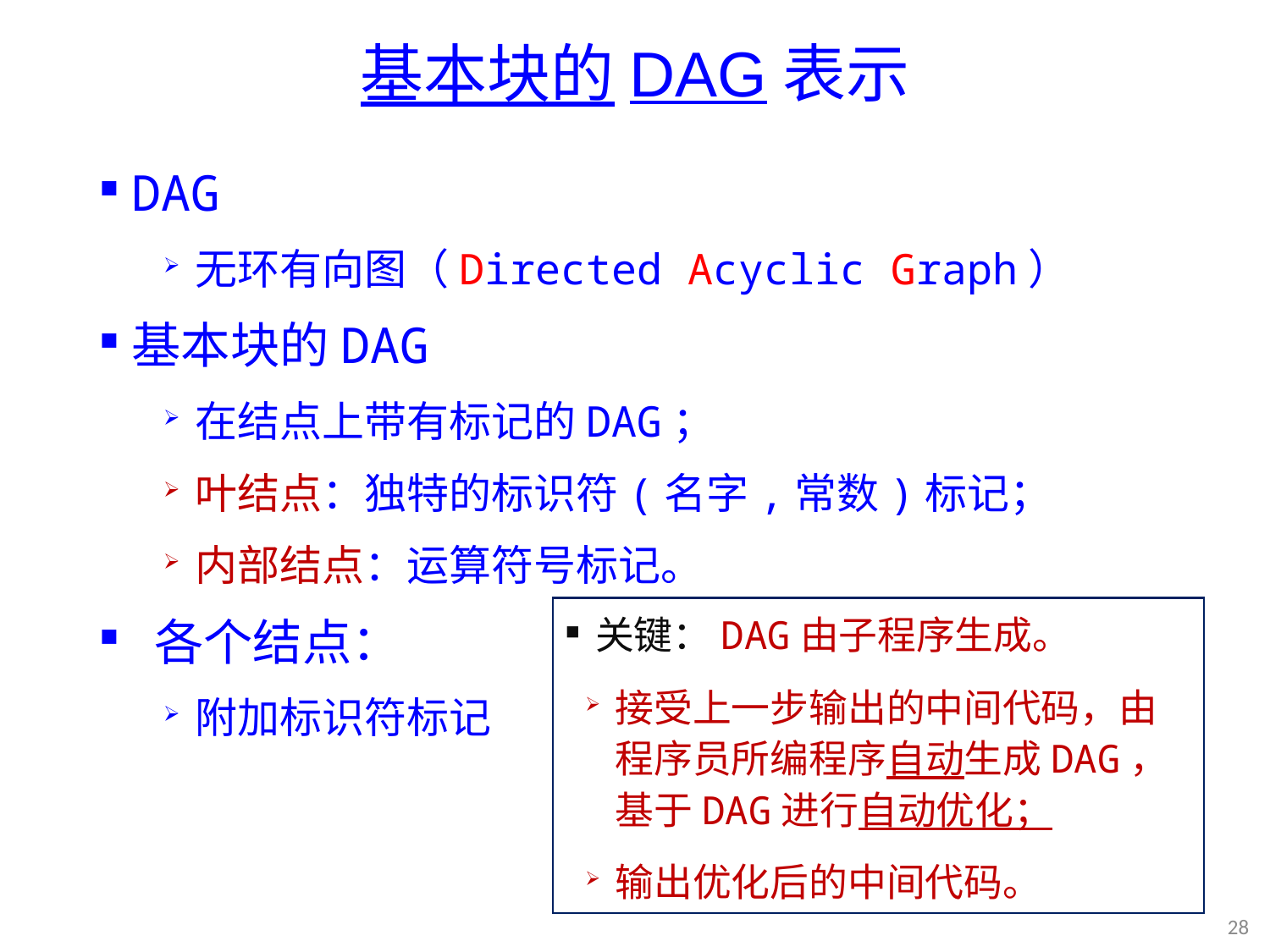

# 基本块的DAG表示
DAG
无环有向图（Directed Acyclic Graph）
基本块的DAG
在结点上带有标记的DAG；
叶结点：独特的标识符(名字,常数)标记；
内部结点：运算符号标记。
 各个结点：
附加标识符标记
关键：DAG由子程序生成。
接受上一步输出的中间代码，由程序员所编程序自动生成DAG，基于DAG进行自动优化；
输出优化后的中间代码。
28